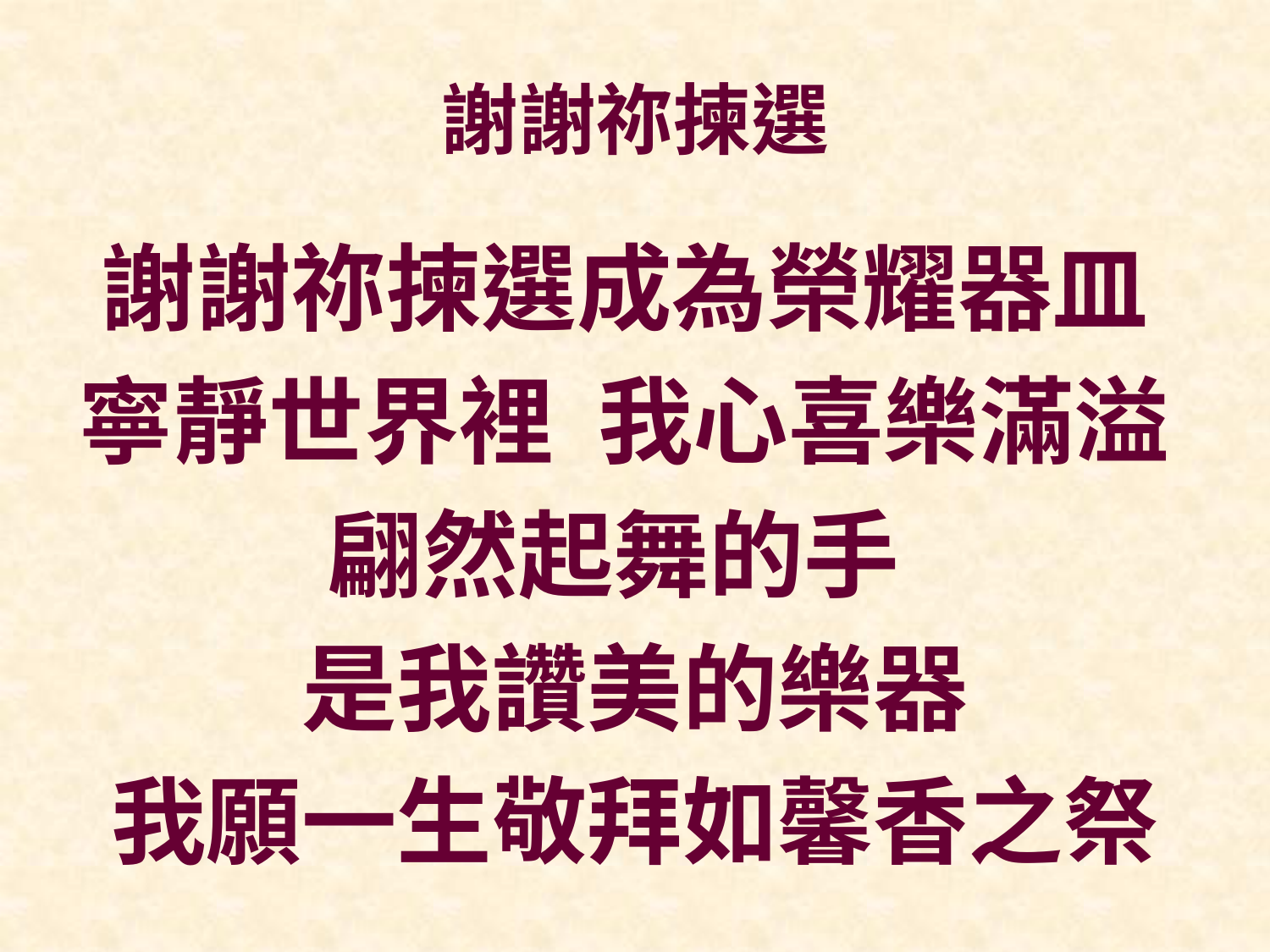

# 謝謝祢揀選
謝謝祢揀選成為榮耀器皿
寧靜世界裡  我心喜樂滿溢
翩然起舞的手
是我讚美的樂器
我願一生敬拜如馨香之祭